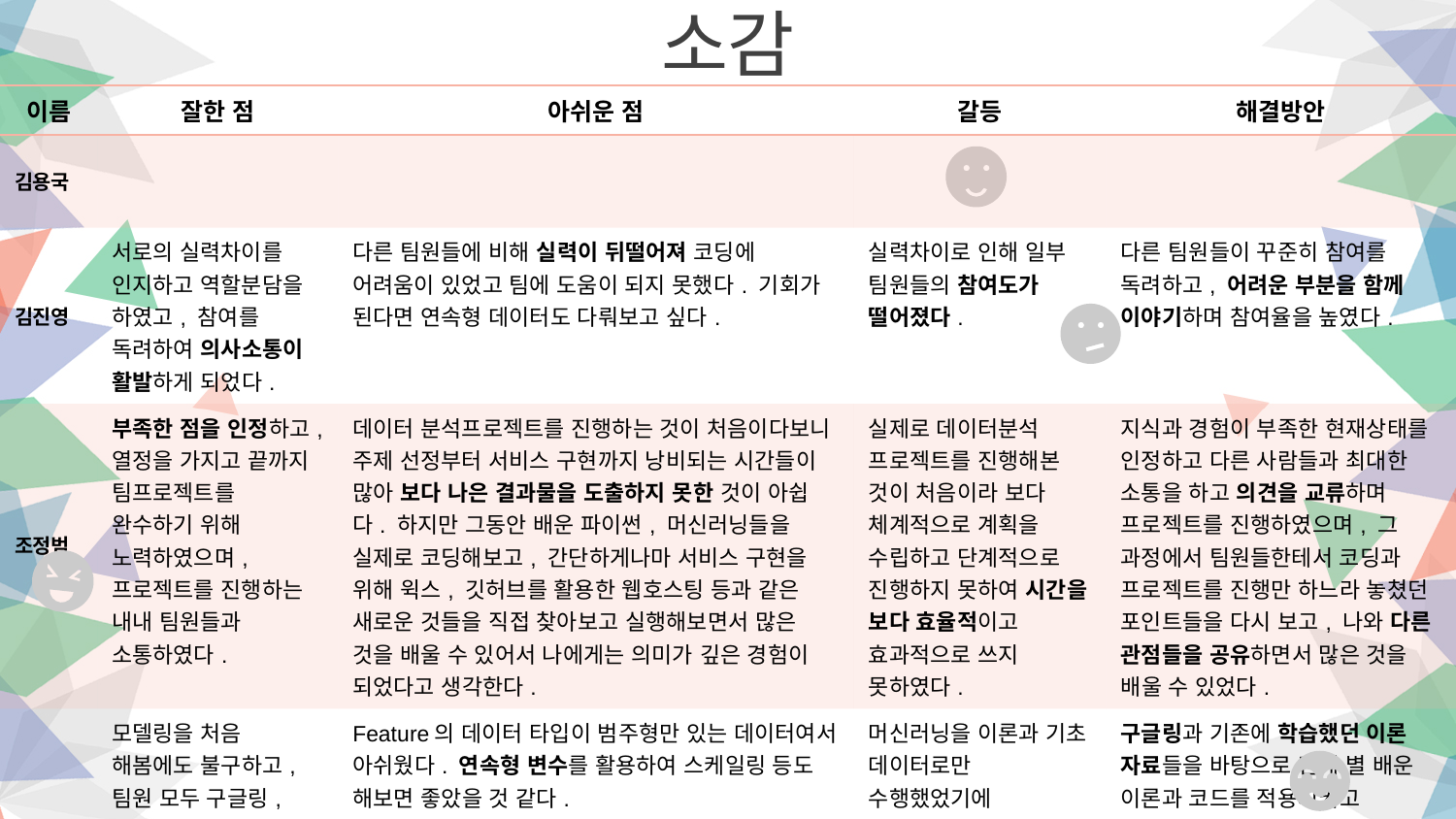

소감
| 이름 | 잘한 점 | 아쉬운 점 | 갈등 | 해결방안 |
| --- | --- | --- | --- | --- |
| 김용국 |  |  |  |  |
| 김진영 | 서로의 실력차이를 인지하고 역할분담을 하였고, 참여를 독려하여 의사소통이 활발하게 되었다. | 다른 팀원들에 비해 실력이 뒤떨어져 코딩에 어려움이 있었고 팀에 도움이 되지 못했다. 기회가 된다면 연속형 데이터도 다뤄보고 싶다. | 실력차이로 인해 일부 팀원들의 참여도가 떨어졌다. | 다른 팀원들이 꾸준히 참여를 독려하고, 어려운 부분을 함께 이야기하며 참여율을 높였다. |
| 조정범 | 부족한 점을 인정하고, 열정을 가지고 끝까지 팀프로젝트를 완수하기 위해 노력하였으며, 프로젝트를 진행하는 내내 팀원들과 소통하였다. | 데이터 분석프로젝트를 진행하는 것이 처음이다보니 주제 선정부터 서비스 구현까지 낭비되는 시간들이 많아 보다 나은 결과물을 도출하지 못한 것이 아쉽다. 하지만 그동안 배운 파이썬, 머신러닝들을 실제로 코딩해보고, 간단하게나마 서비스 구현을 위해 윅스, 깃허브를 활용한 웹호스팅 등과 같은 새로운 것들을 직접 찾아보고 실행해보면서 많은 것을 배울 수 있어서 나에게는 의미가 깊은 경험이 되었다고 생각한다. | 실제로 데이터분석 프로젝트를 진행해본 것이 처음이라 보다 체계적으로 계획을 수립하고 단계적으로 진행하지 못하여 시간을 보다 효율적이고 효과적으로 쓰지 못하였다. | 지식과 경험이 부족한 현재상태를 인정하고 다른 사람들과 최대한 소통을 하고 의견을 교류하며 프로젝트를 진행하였으며, 그 과정에서 팀원들한테서 코딩과 프로젝트를 진행만 하느라 놓쳤던 포인트들을 다시 보고, 나와 다른 관점들을 공유하면서 많은 것을 배울 수 있었다. |
| 손학영 | 모델링을 처음 해봄에도 불구하고, 팀원 모두 구글링, 수업자료 등을 통해 포기하지 않고 끝까지 완성하였다. | Feature의 데이터 타입이 범주형만 있는 데이터여서 아쉬웠다. 연속형 변수를 활용하여 스케일링 등도 해보면 좋았을 것 같다. | 머신러닝을 이론과 기초 데이터로만 수행했었기에 분석주제부터 서비스 구현까지는 처음이라 어떤 흐름으로 진행해야 하는지 알아가는게 어려웠다. | 구글링과 기존에 학습했던 이론 자료들을 바탕으로 단계 별 배운 이론과 코드를 적용시키고 강사님께 질문드려 해결했다. (구글링은 위대하다.) |